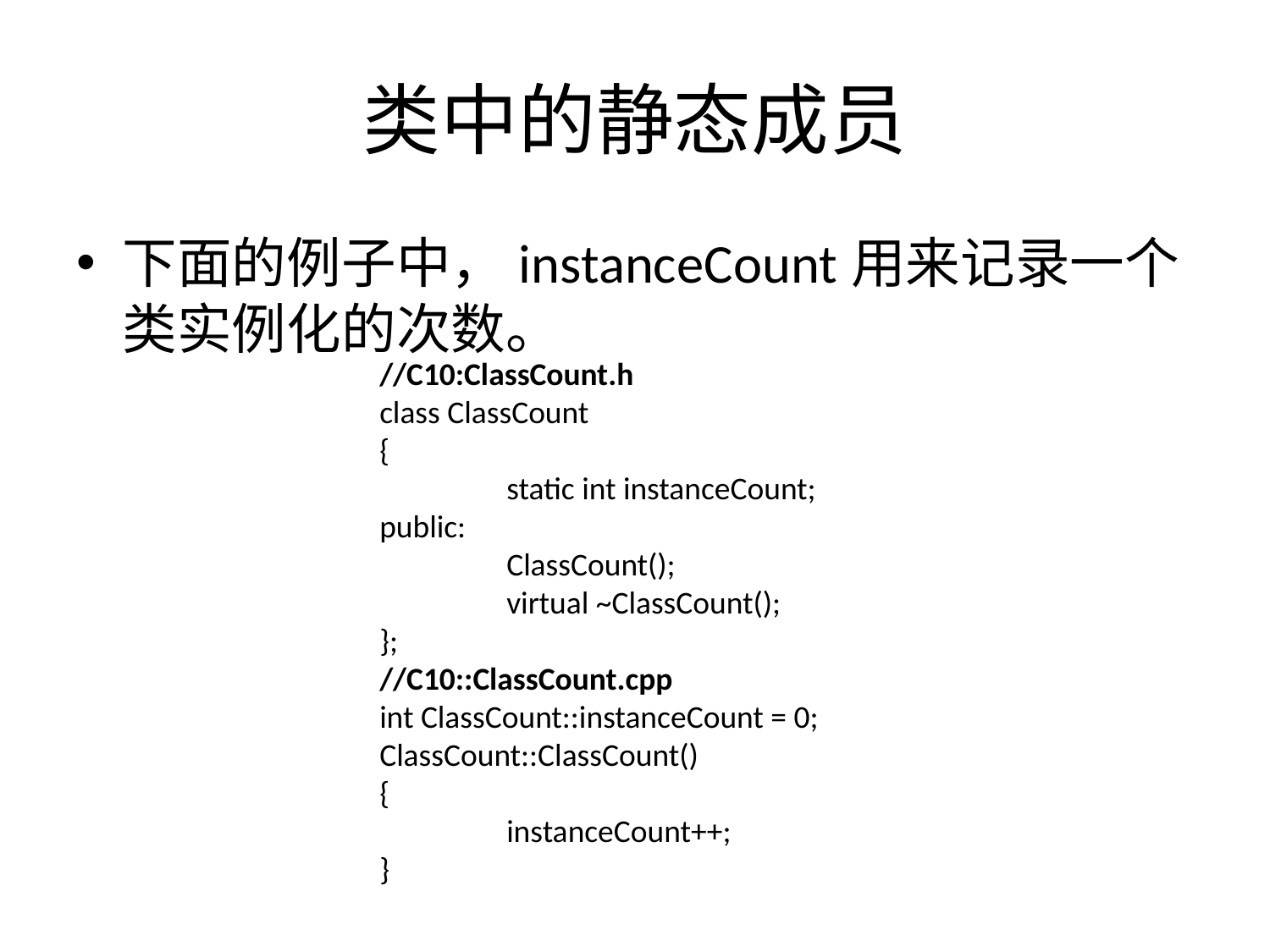

# 类中的静态成员
下面的例子中，instanceCount用来记录一个类实例化的次数。
//C10:ClassCount.h
class ClassCount
{
	static int instanceCount;
public:
	ClassCount();
	virtual ~ClassCount();
};
//C10::ClassCount.cpp
int ClassCount::instanceCount = 0;
ClassCount::ClassCount()
{
	instanceCount++;
}